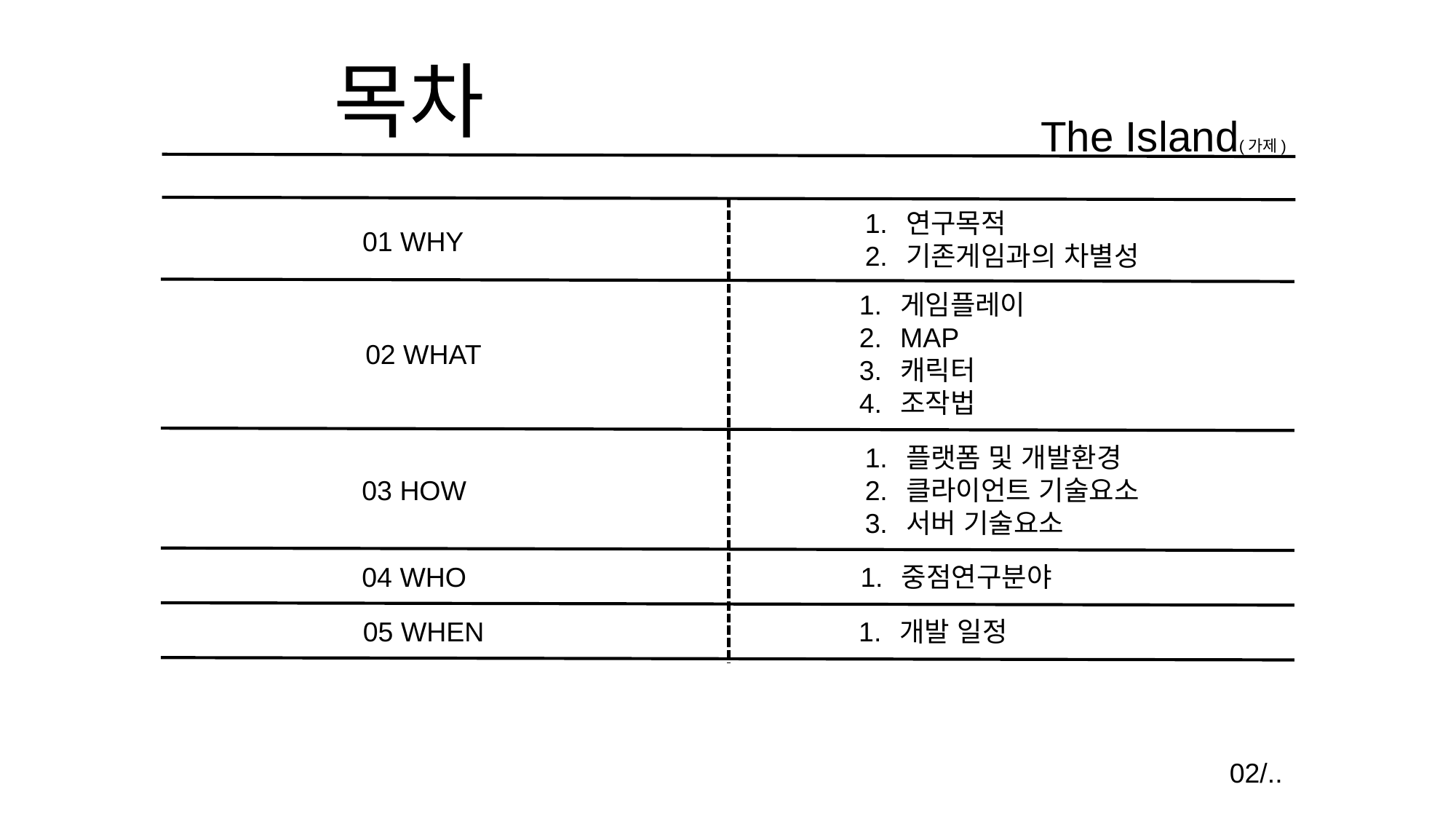

목차
The Island(가제)
연구목적
기존게임과의 차별성
01 WHY
게임플레이
MAP
캐릭터
조작법
02 WHAT
플랫폼 및 개발환경
클라이언트 기술요소
서버 기술요소
03 HOW
04 WHO
중점연구분야
05 WHEN
개발 일정
02/..